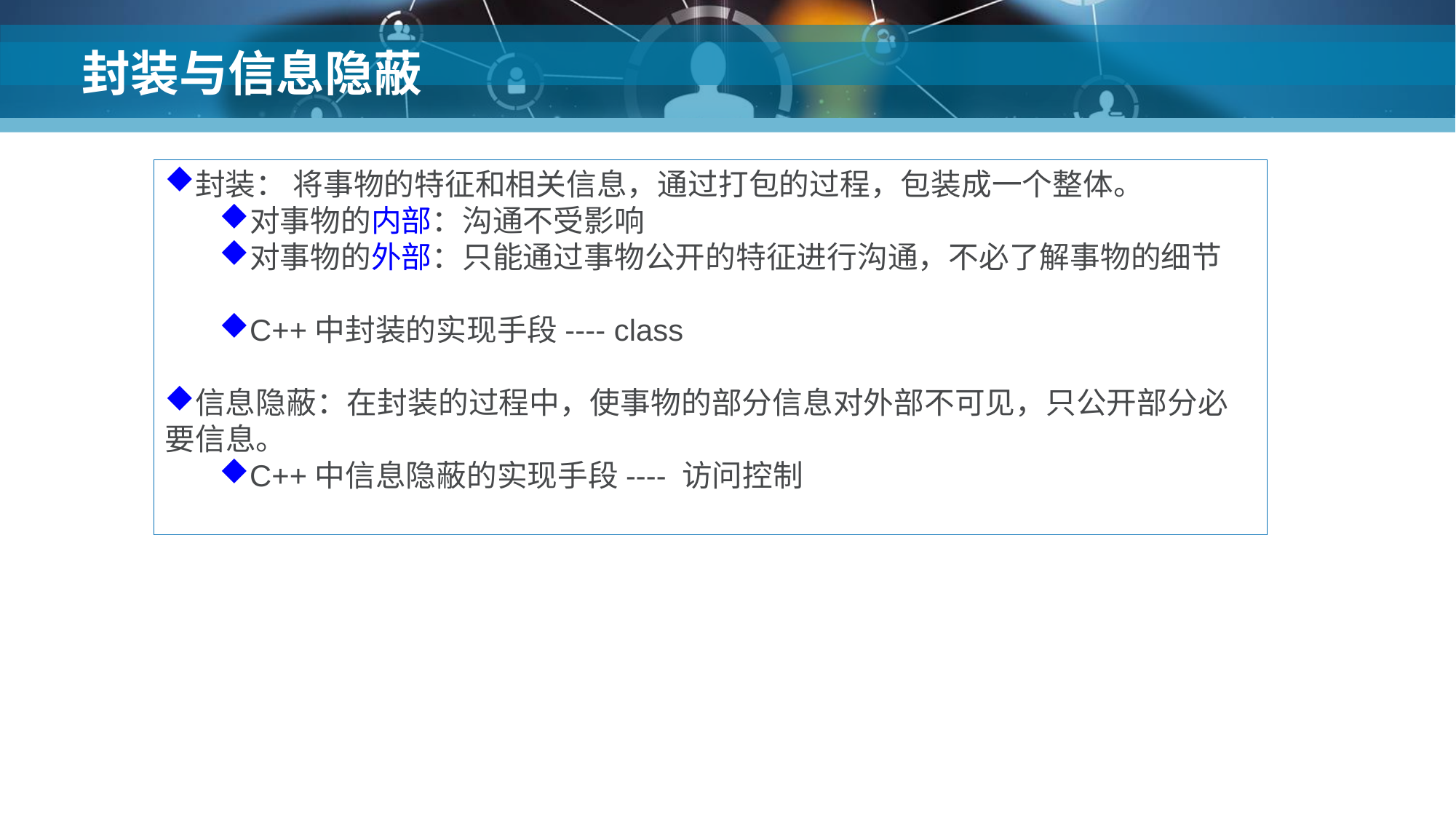

# 封装与信息隐蔽
封装： 将事物的特征和相关信息，通过打包的过程，包装成一个整体。
对事物的内部：沟通不受影响
对事物的外部：只能通过事物公开的特征进行沟通，不必了解事物的细节

C++中封装的实现手段---- class
信息隐蔽：在封装的过程中，使事物的部分信息对外部不可见，只公开部分必要信息。
C++中信息隐蔽的实现手段---- 访问控制